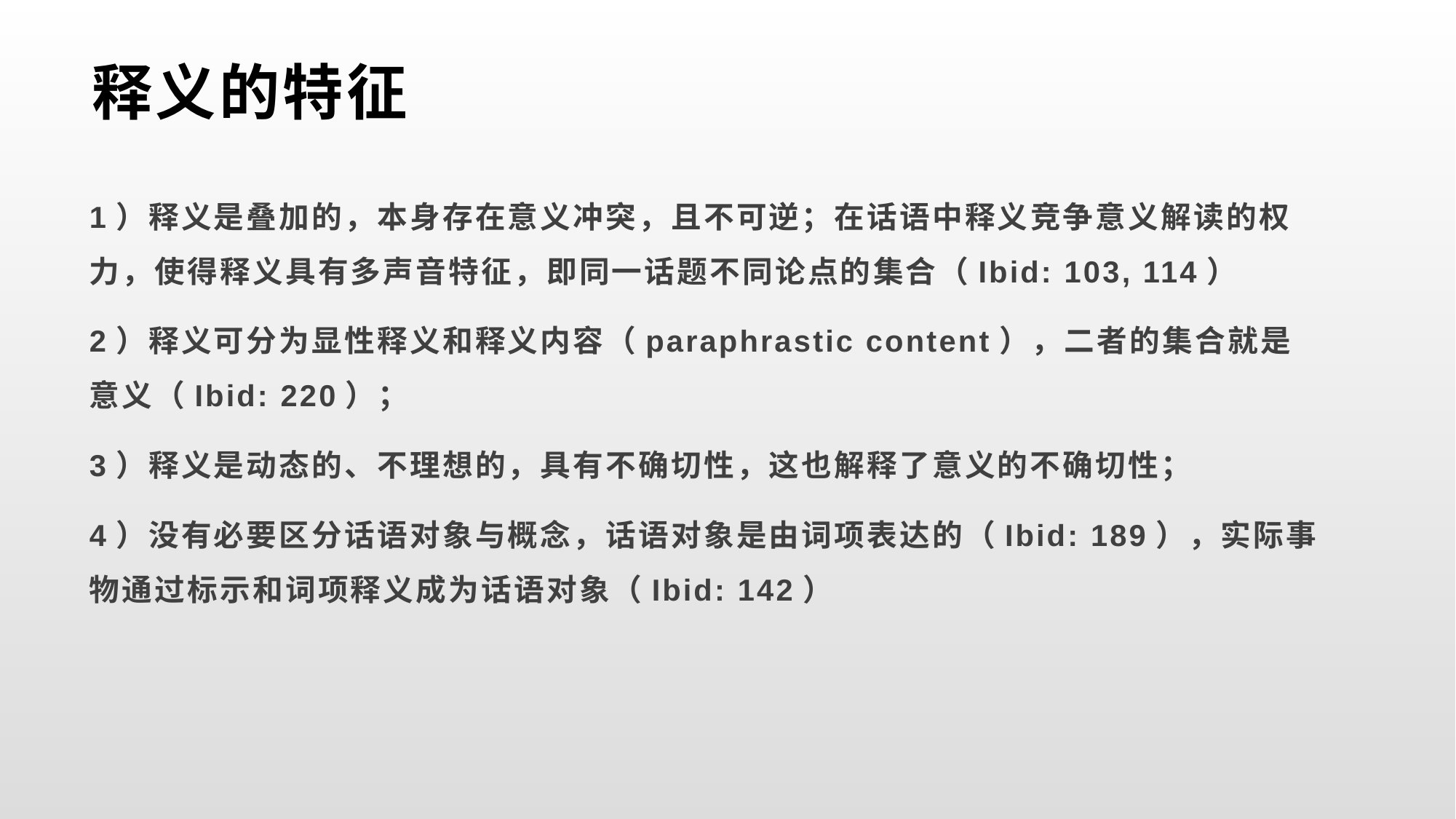

# 释义的特征
1）释义是叠加的，本身存在意义冲突，且不可逆；在话语中释义竞争意义解读的权力，使得释义具有多声音特征，即同一话题不同论点的集合（Ibid: 103, 114）
2）释义可分为显性释义和释义内容（paraphrastic content），二者的集合就是意义（Ibid: 220）；
3）释义是动态的、不理想的，具有不确切性，这也解释了意义的不确切性；
4）没有必要区分话语对象与概念，话语对象是由词项表达的（Ibid: 189），实际事物通过标示和词项释义成为话语对象（Ibid: 142）